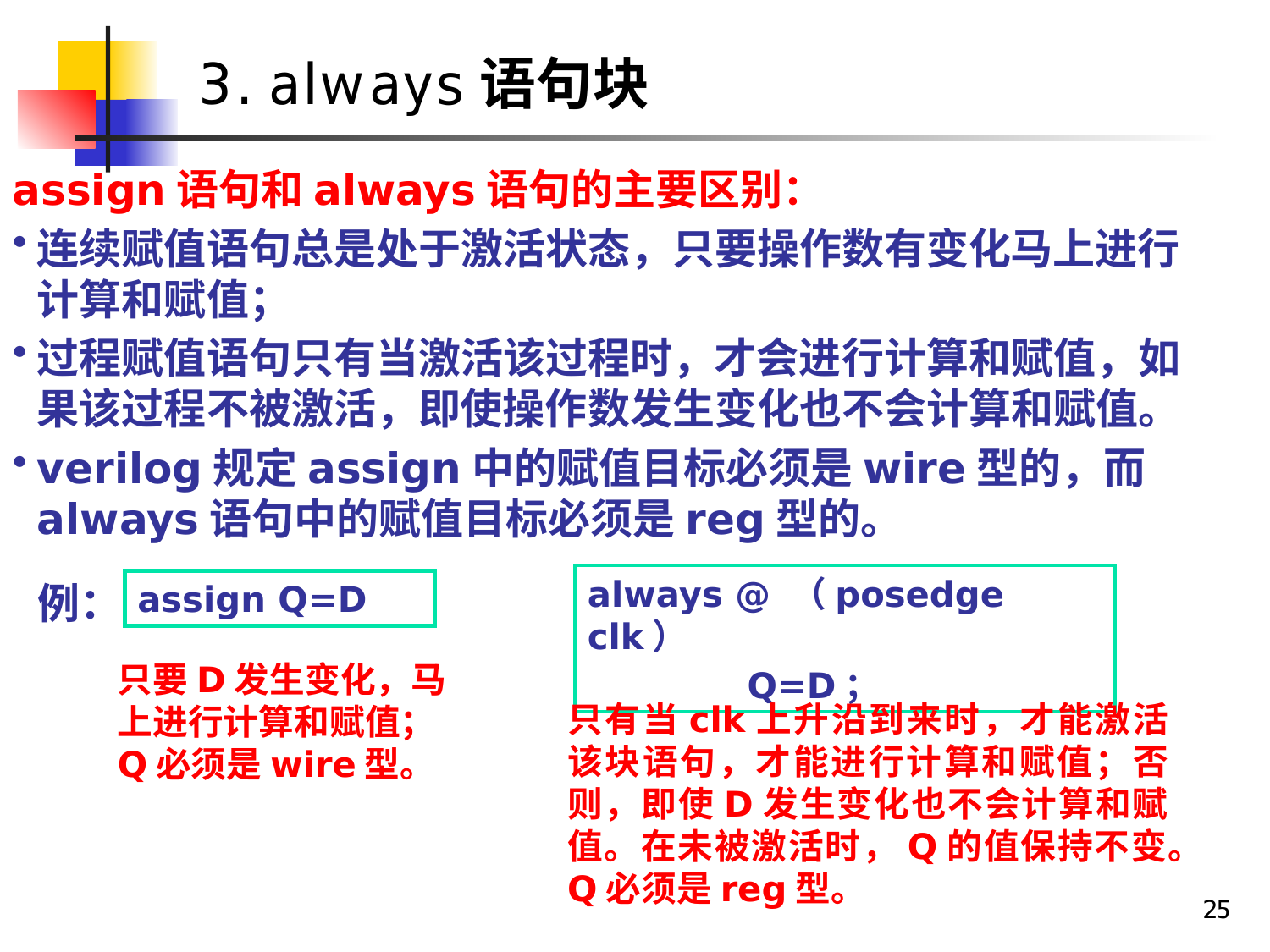

# 3. always语句块
assign语句和always语句的主要区别：
连续赋值语句总是处于激活状态，只要操作数有变化马上进行计算和赋值；
过程赋值语句只有当激活该过程时，才会进行计算和赋值，如果该过程不被激活，即使操作数发生变化也不会计算和赋值。
verilog规定assign中的赋值目标必须是wire型的，而always语句中的赋值目标必须是reg型的。
always @ （posedge clk）
             Q=D；
例：
assign Q=D
只要D发生变化，马上进行计算和赋值； Q必须是wire型。
只有当clk上升沿到来时，才能激活该块语句，才能进行计算和赋值；否则，即使D发生变化也不会计算和赋值。在未被激活时，Q的值保持不变。
Q必须是reg型。
25